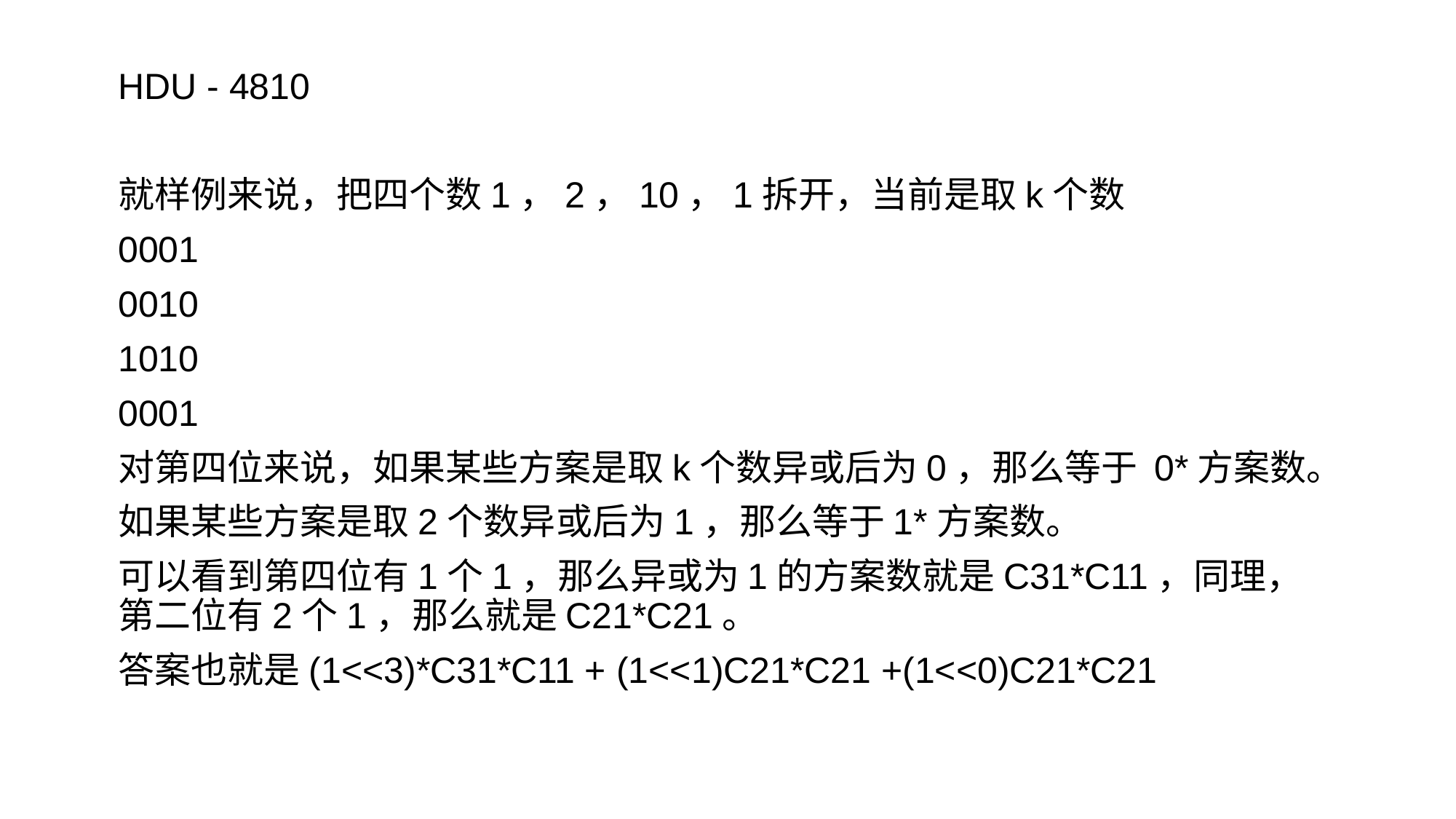

HDU - 4810

就样例来说，把四个数1，2，10，1拆开，当前是取k个数
0001
0010
1010
0001
对第四位来说，如果某些方案是取k个数异或后为0，那么等于 0*方案数。
如果某些方案是取2个数异或后为1，那么等于1*方案数。
可以看到第四位有1个1，那么异或为1的方案数就是C31*C11，同理，第二位有2个1，那么就是C21*C21。
答案也就是(1<<3)*C31*C11 + (1<<1)C21*C21 +(1<<0)C21*C21